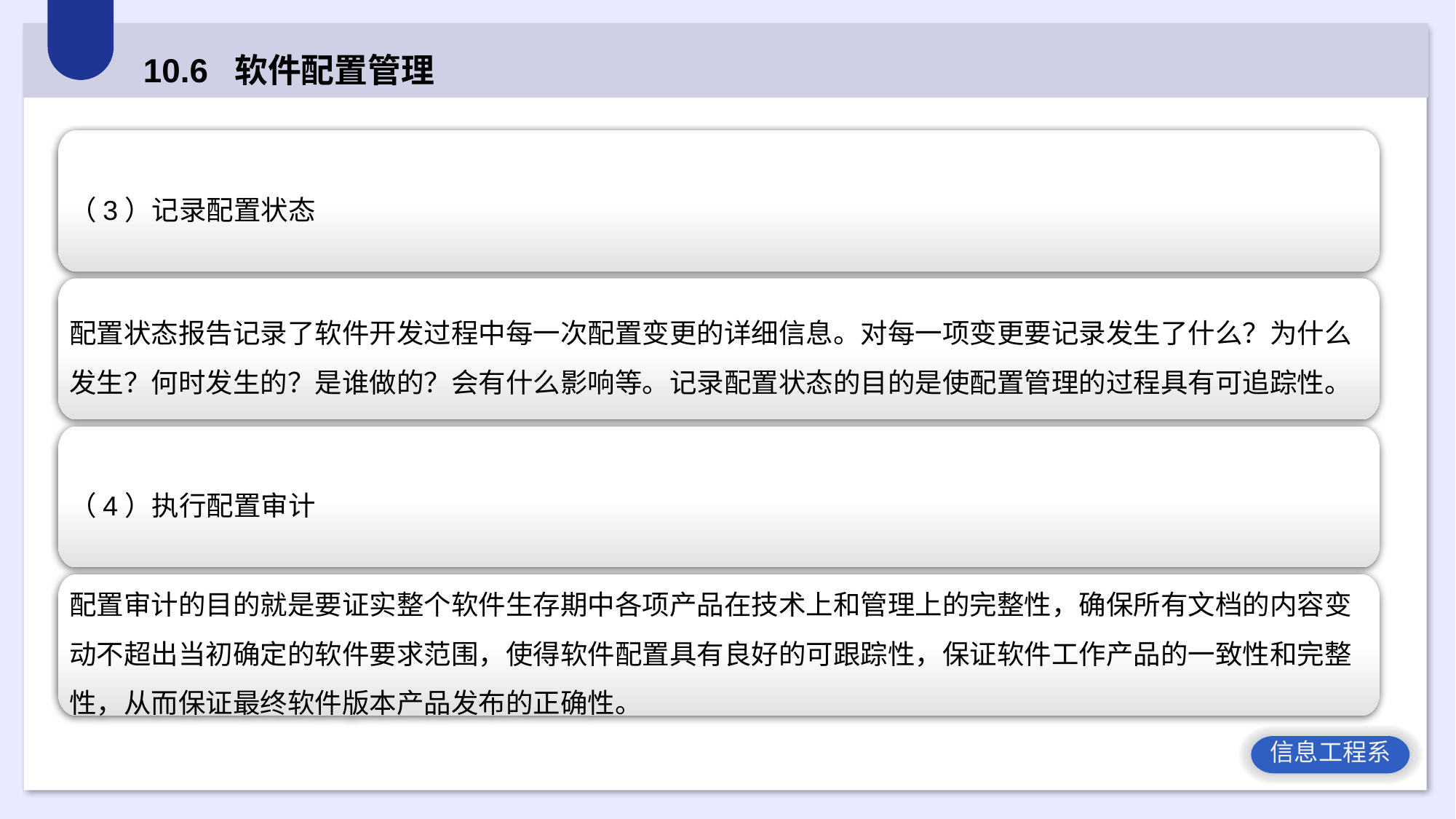

10.6  软件配置管理
（3）记录配置状态
配置状态报告记录了软件开发过程中每一次配置变更的详细信息。对每一项变更要记录发生了什么？为什么发生？何时发生的？是谁做的？会有什么影响等。记录配置状态的目的是使配置管理的过程具有可追踪性。
（4）执行配置审计
配置审计的目的就是要证实整个软件生存期中各项产品在技术上和管理上的完整性，确保所有文档的内容变动不超出当初确定的软件要求范围，使得软件配置具有良好的可跟踪性，保证软件工作产品的一致性和完整性，从而保证最终软件版本产品发布的正确性。